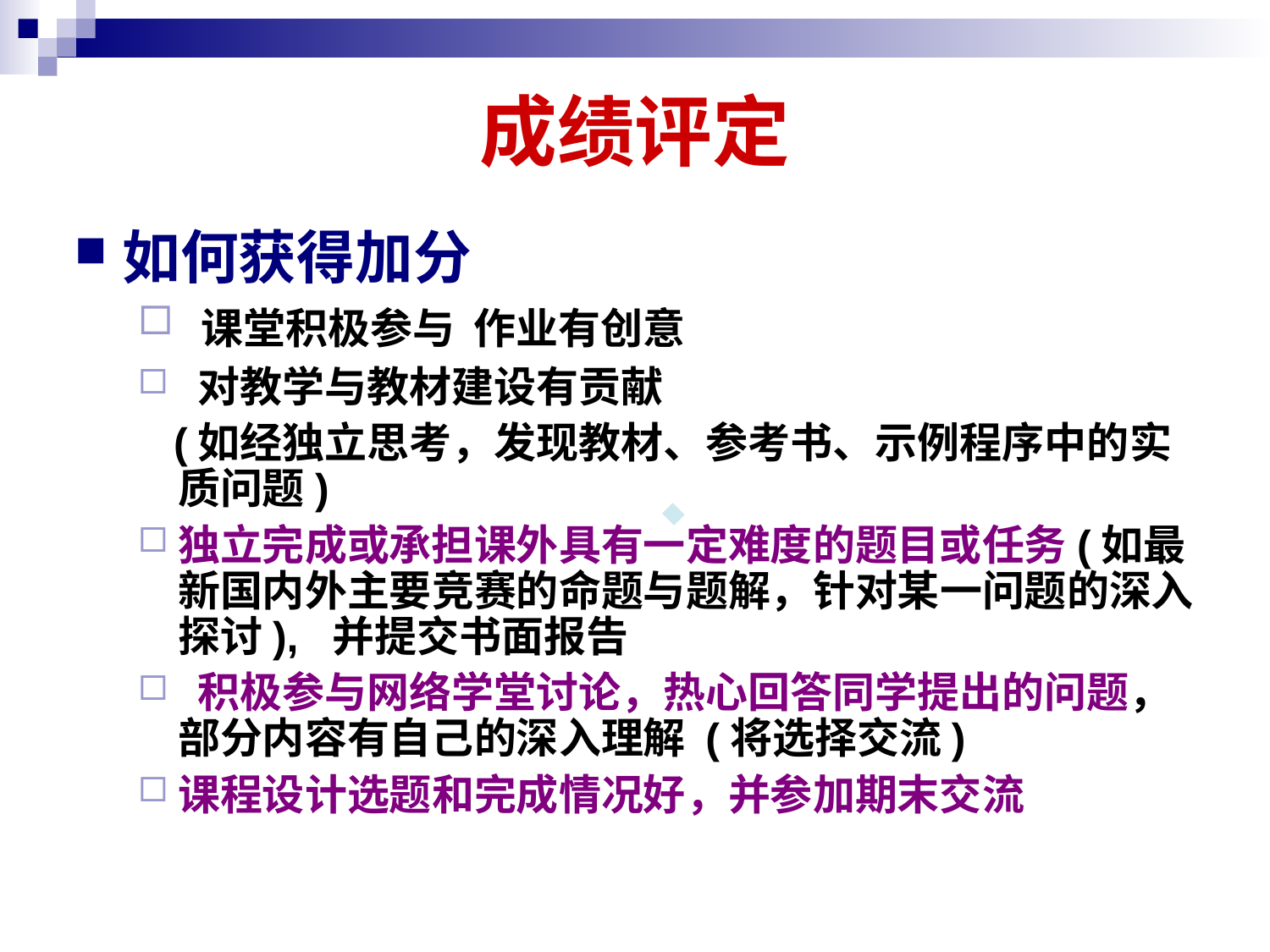

# 成绩评定
如何获得加分
 课堂积极参与  作业有创意
 对教学与教材建设有贡献
   (如经独立思考，发现教材、参考书、示例程序中的实质问题)
独立完成或承担课外具有一定难度的题目或任务(如最新国内外主要竞赛的命题与题解，针对某一问题的深入探讨),  并提交书面报告
 积极参与网络学堂讨论，热心回答同学提出的问题，部分内容有自己的深入理解 (将选择交流)
课程设计选题和完成情况好，并参加期末交流
.